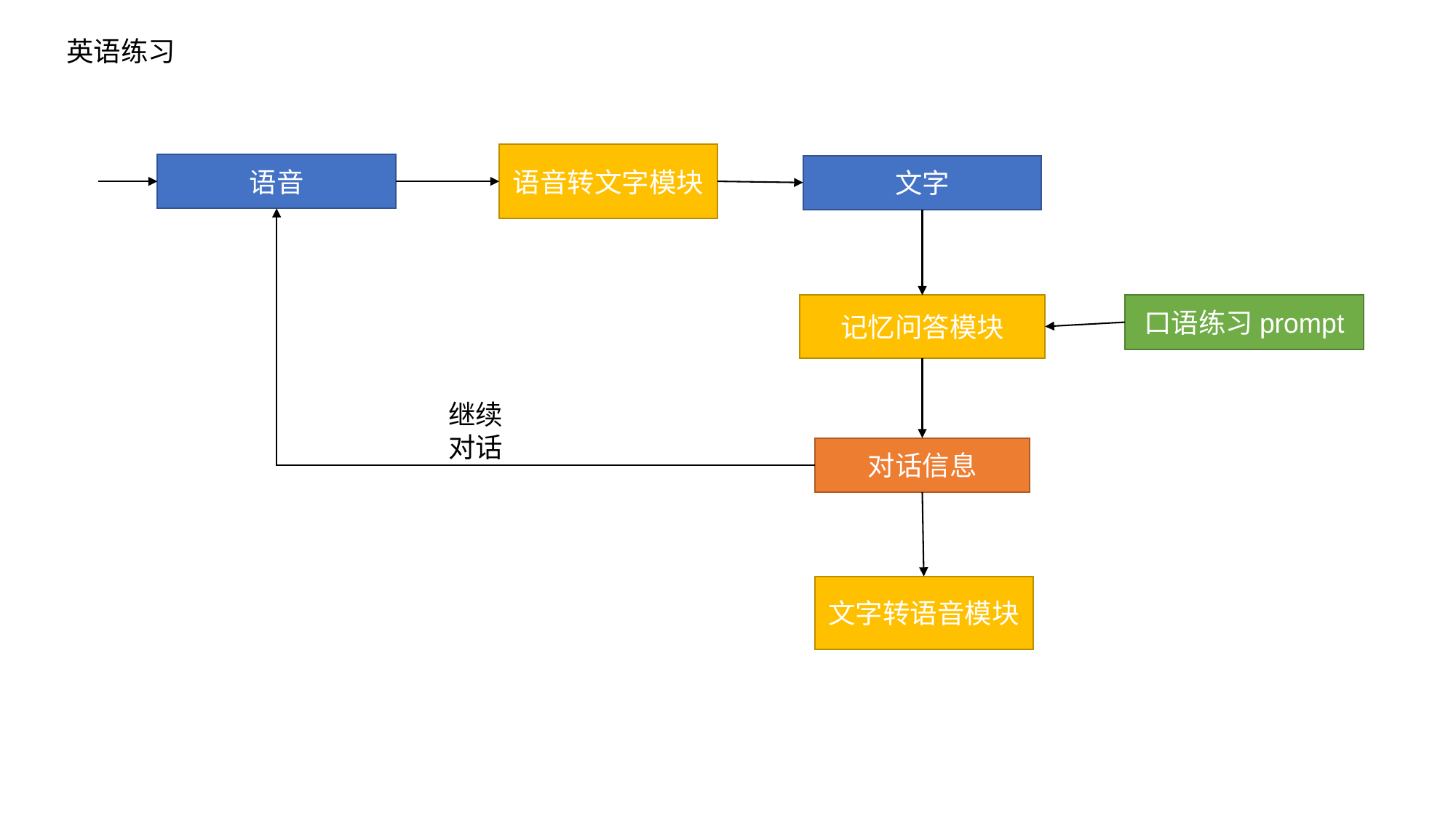

英语练习
语音转文字模块
语音
文字
记忆问答模块
口语练习prompt
继续对话
对话信息
文字转语音模块